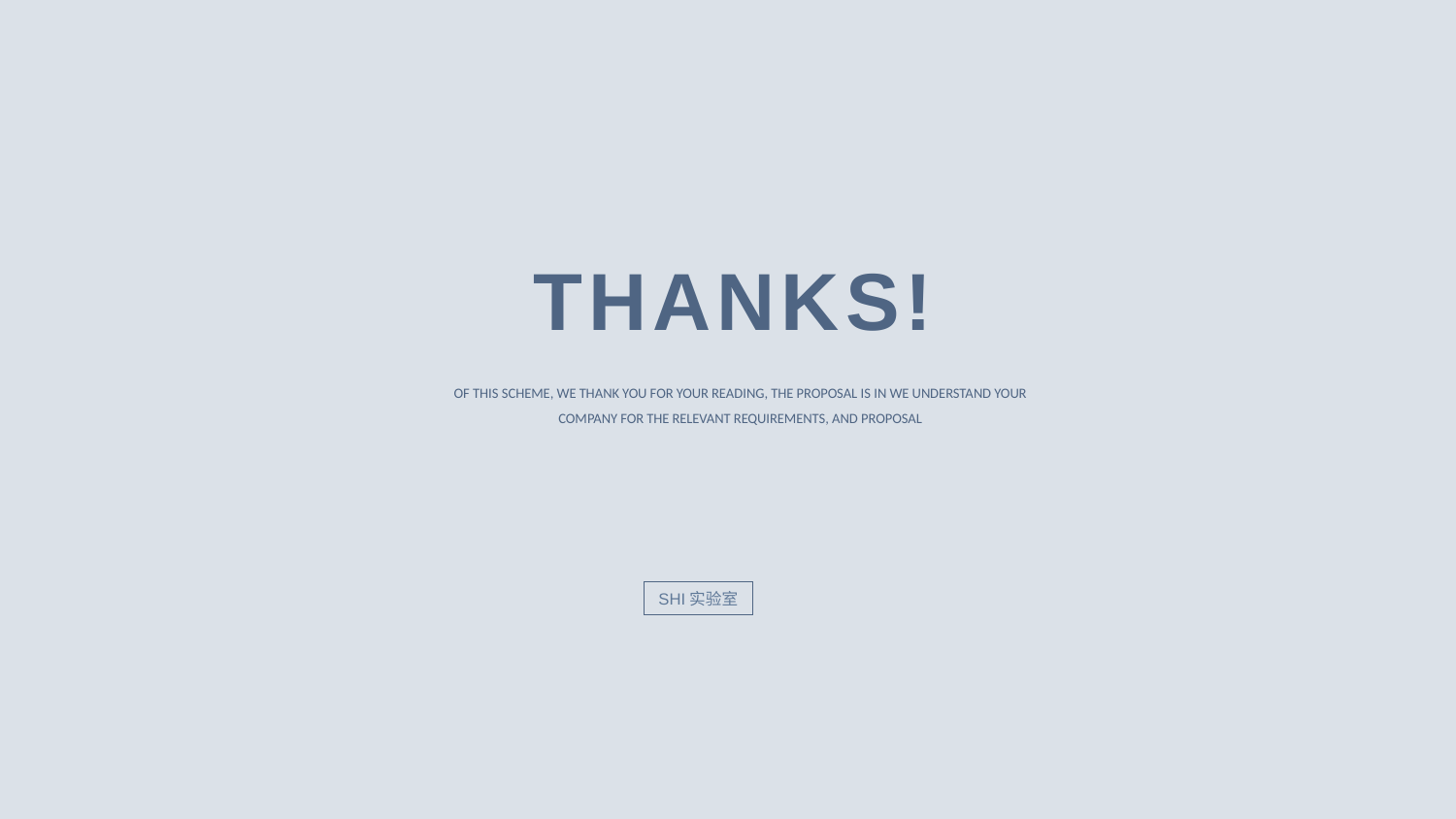

THANKS!
OF THIS SCHEME, WE THANK YOU FOR YOUR READING, THE PROPOSAL IS IN WE UNDERSTAND YOUR COMPANY FOR THE RELEVANT REQUIREMENTS, AND PROPOSAL
SHI实验室